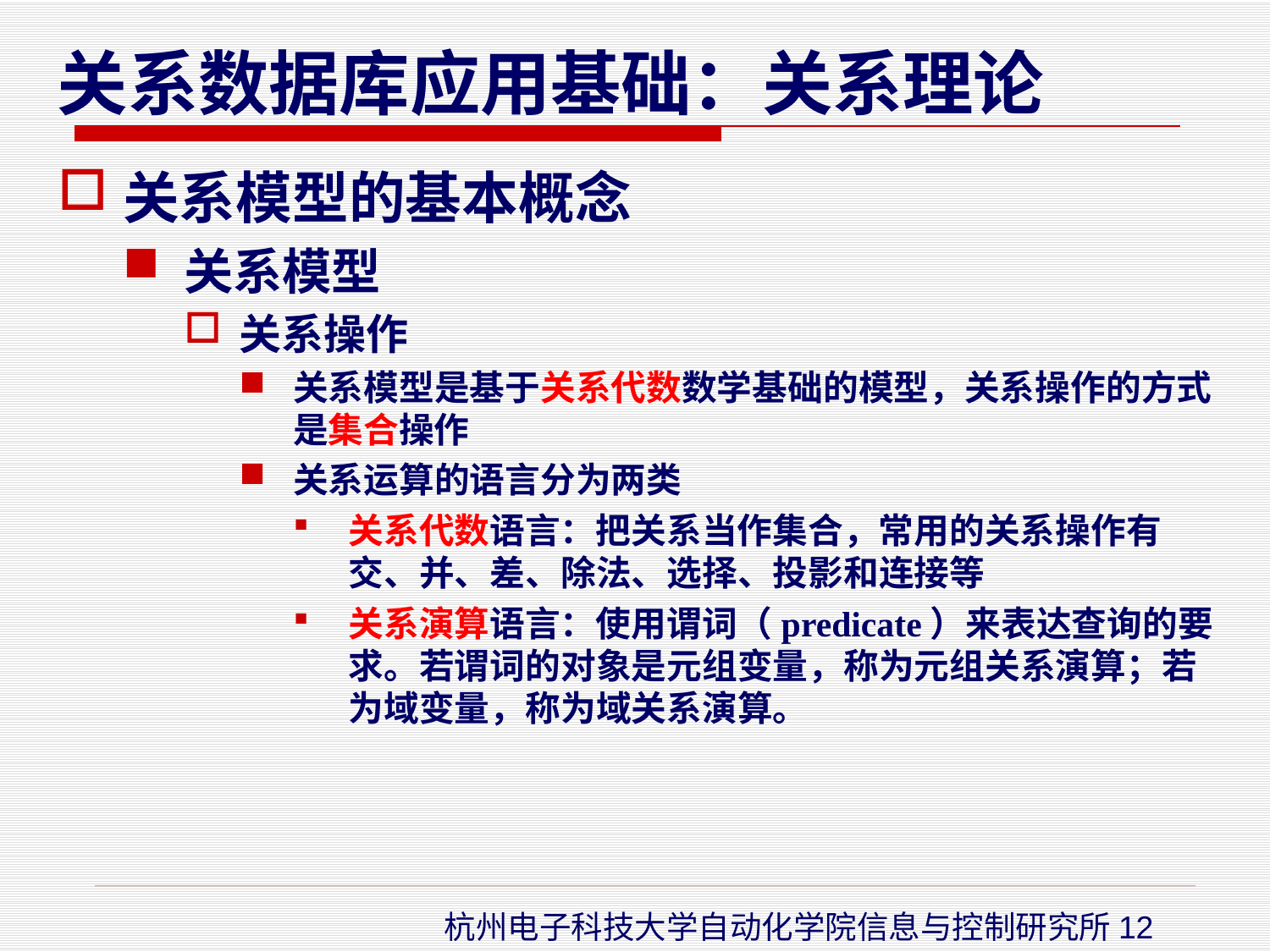

关系模型的基本概念
关系模型
关系操作
关系模型是基于关系代数数学基础的模型，关系操作的方式是集合操作
关系运算的语言分为两类
关系代数语言：把关系当作集合，常用的关系操作有交、并、差、除法、选择、投影和连接等
关系演算语言：使用谓词（predicate）来表达查询的要求。若谓词的对象是元组变量，称为元组关系演算；若为域变量，称为域关系演算。